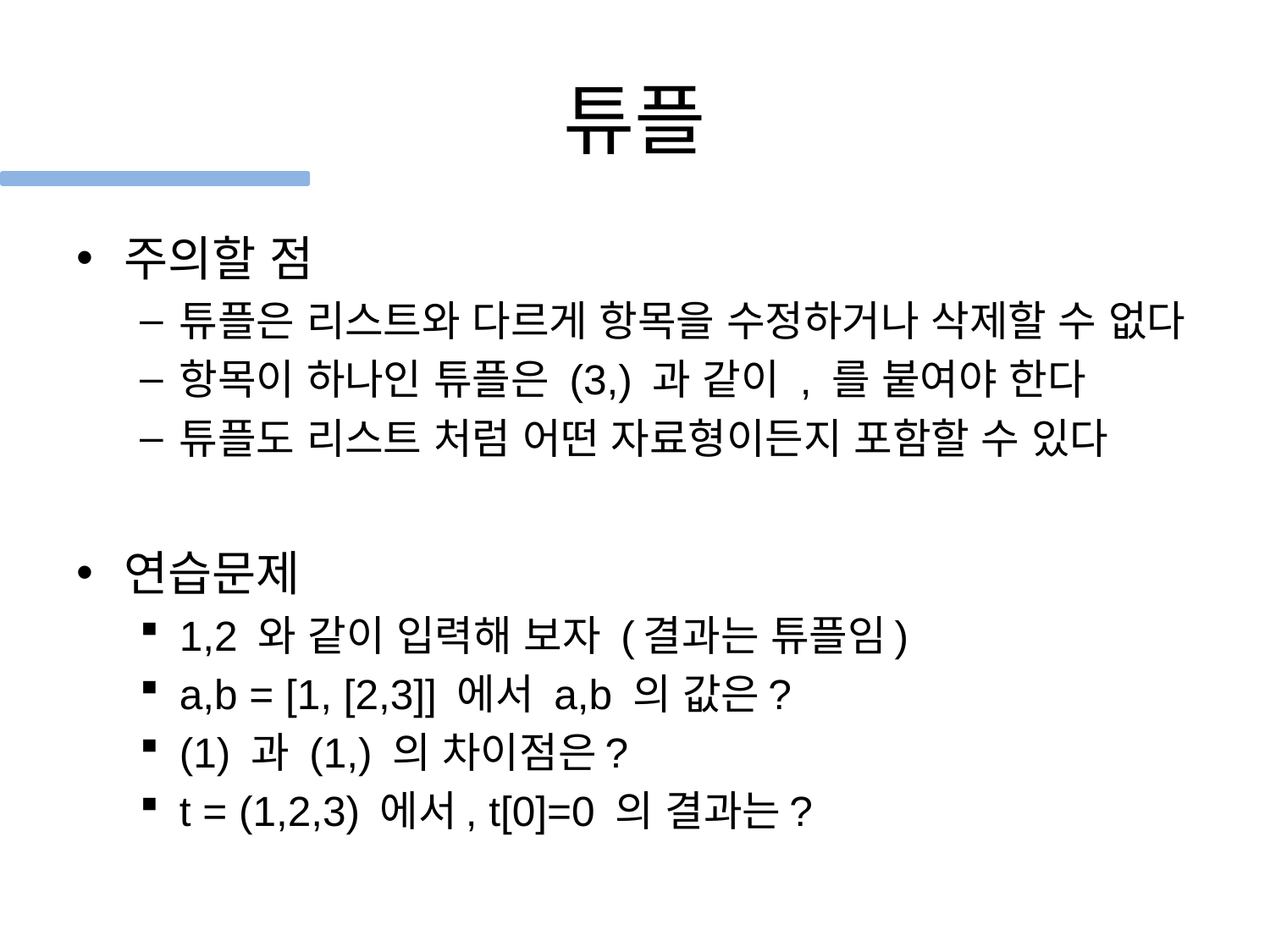

# 튜플

주의할 점
튜플은 리스트와 다르게 항목을 수정하거나 삭제할 수 없다
항목이 하나인 튜플은 (3,) 과 같이 , 를 붙여야 한다
튜플도 리스트 처럼 어떤 자료형이든지 포함할 수 있다

연습문제
1,2 와 같이 입력해 보자 (결과는 튜플임)
a,b = [1, [2,3]] 에서 a,b 의 값은?
(1) 과 (1,) 의 차이점은?
t = (1,2,3) 에서, t[0]=0 의 결과는?